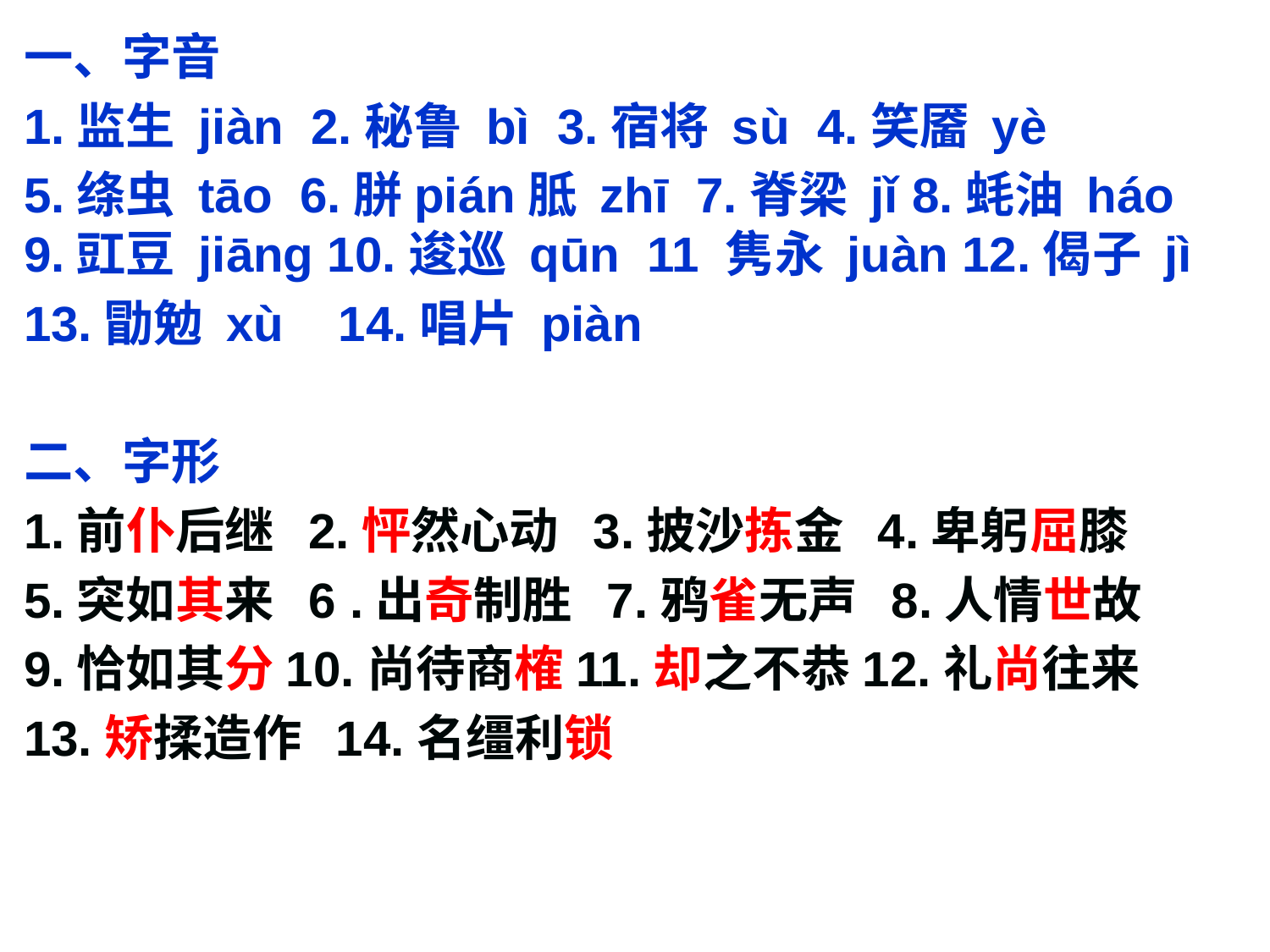

一、字音
1.监生 jiàn  2.秘鲁 bì  3.宿将 sù  4.笑靥 yè
5.绦虫 tāo  6.胼pián胝 zhī  7.脊梁 jǐ 8.蚝油 háo    9.豇豆 jiāng 10.逡巡 qūn  11 隽永 juàn 12.偈子 jì
13.勖勉 xù    14.唱片 piàn

二、字形
1.前仆后继  2.怦然心动  3.披沙拣金  4.卑躬屈膝
5.突如其来  6 .出奇制胜  7.鸦雀无声  8.人情世故
9.恰如其分10.尚待商榷11.却之不恭12.礼尚往来
13.矫揉造作  14.名缰利锁